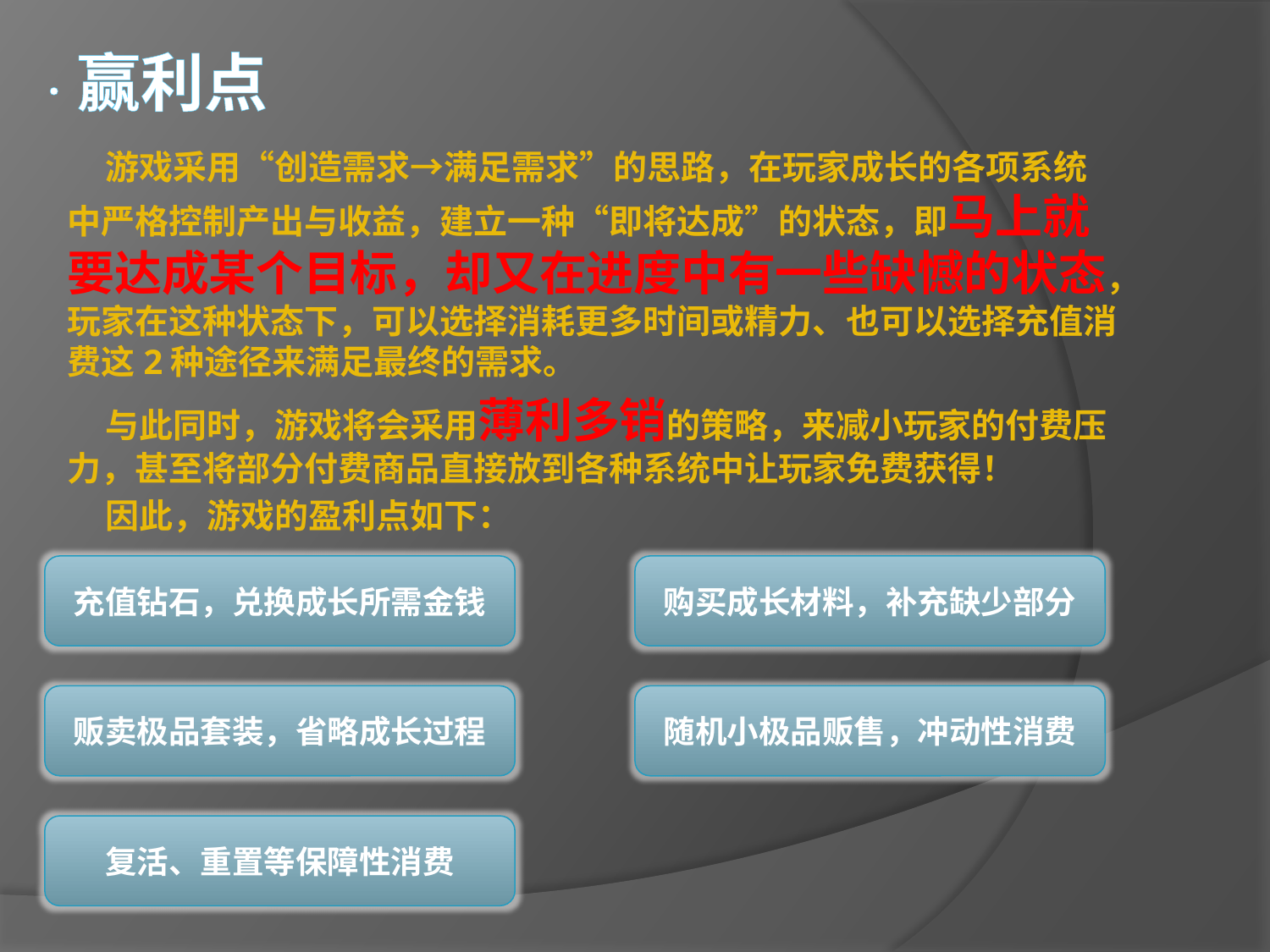

# ·赢利点
    游戏采用“创造需求→满足需求”的思路，在玩家成长的各项系统中严格控制产出与收益，建立一种“即将达成”的状态，即马上就要达成某个目标，却又在进度中有一些缺憾的状态，玩家在这种状态下，可以选择消耗更多时间或精力、也可以选择充值消费这2种途径来满足最终的需求。
    与此同时，游戏将会采用薄利多销的策略，来减小玩家的付费压力，甚至将部分付费商品直接放到各种系统中让玩家免费获得！
    因此，游戏的盈利点如下：
充值钻石，兑换成长所需金钱
购买成长材料，补充缺少部分
贩卖极品套装，省略成长过程
随机小极品贩售，冲动性消费
复活、重置等保障性消费